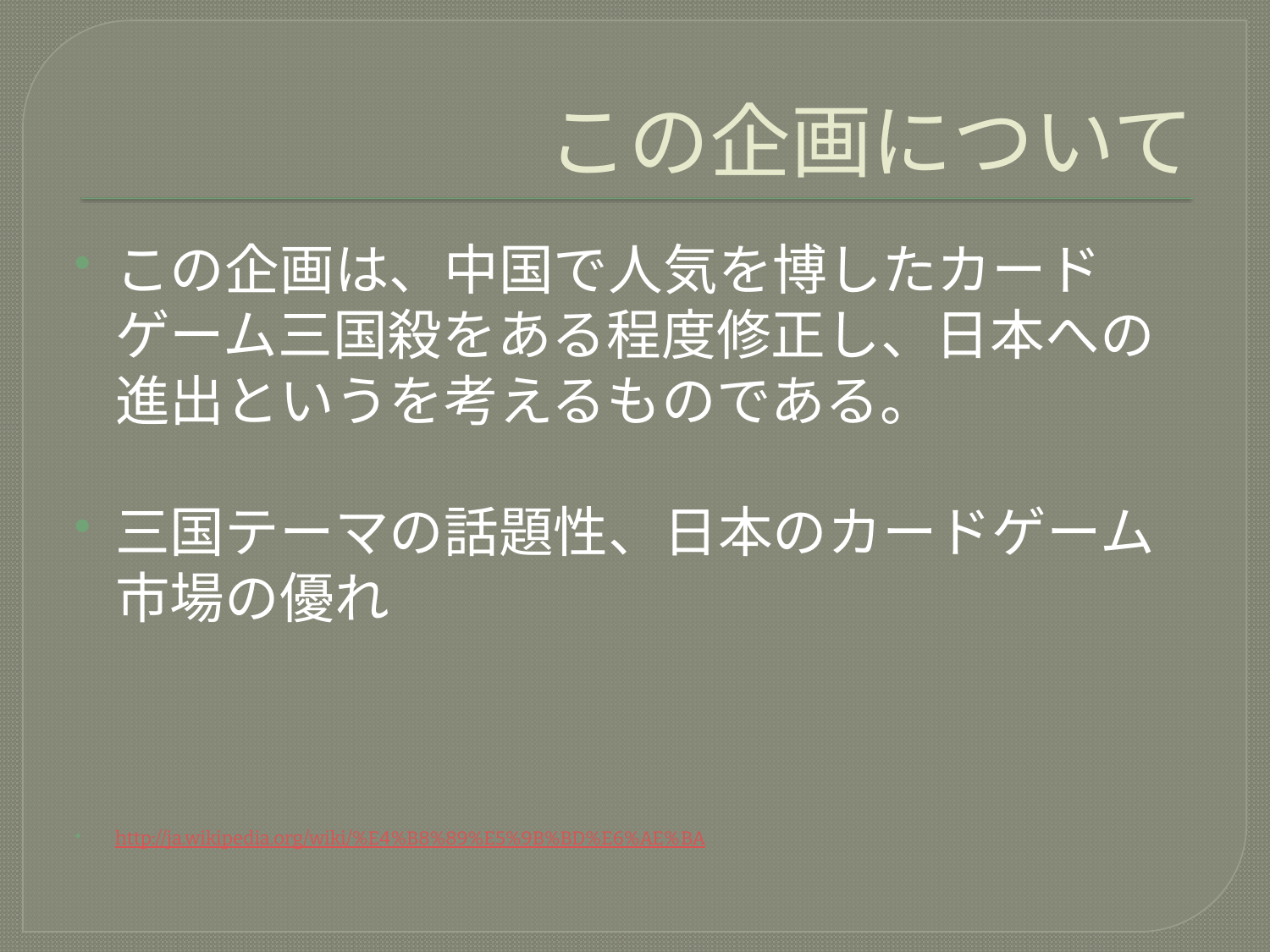

# この企画について
この企画は、中国で人気を博したカードゲーム三国殺をある程度修正し、日本への進出というを考えるものである。

三国テーマの話題性、日本のカードゲーム市場の優れ

http://ja.wikipedia.org/wiki/%E4%B8%89%E5%9B%BD%E6%AE%BA